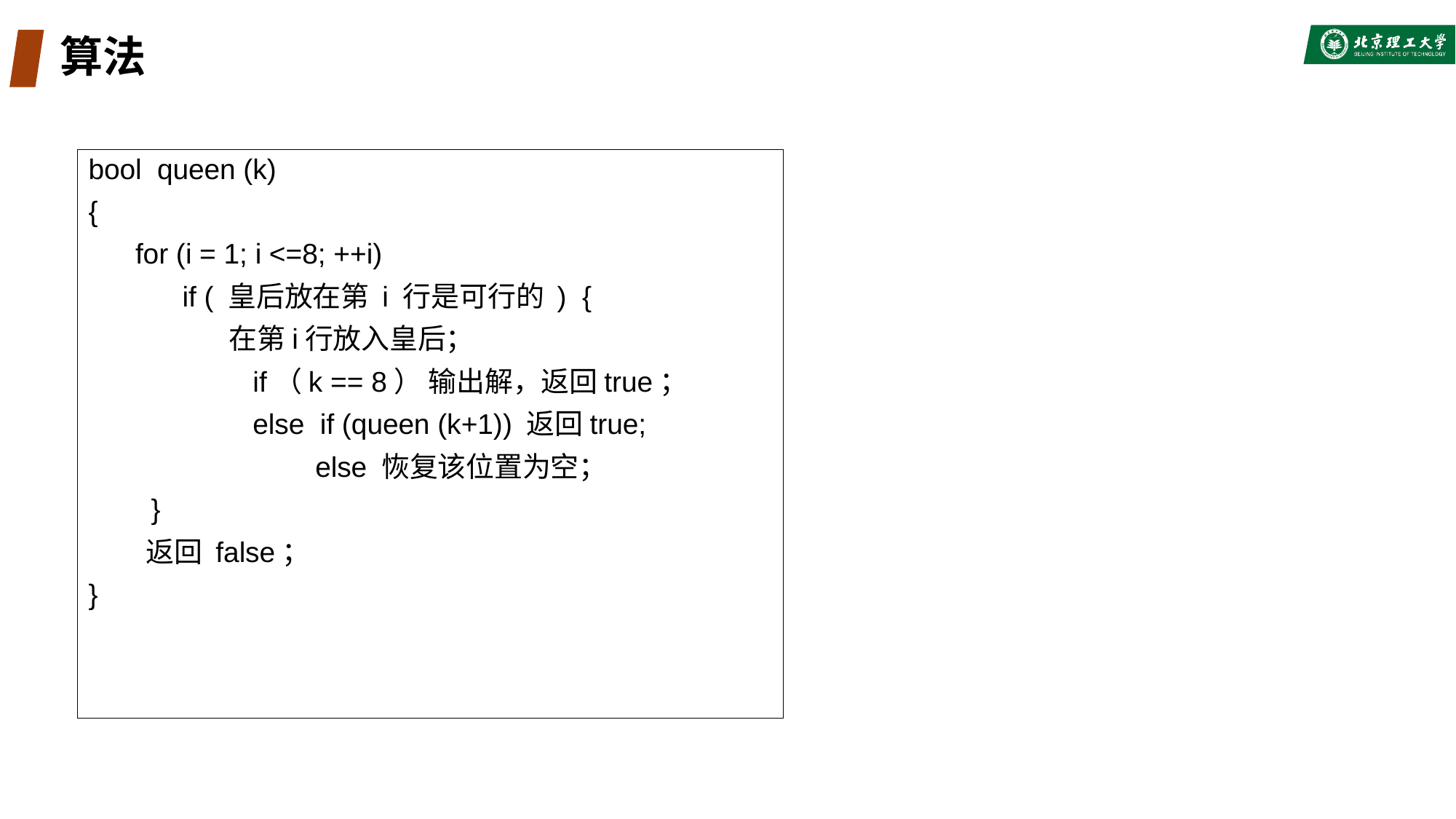

# 算法
bool  queen (k)
{
      for (i = 1; i <=8; ++i)
            if ( 皇后放在第 i 行是可行的 )  {
                     在第i行放入皇后；
                     if（k == 8） 输出解，返回true；
                     else  if (queen (k+1)) 返回true;
                             else 恢复该位置为空；
        }
        返回 false；
}